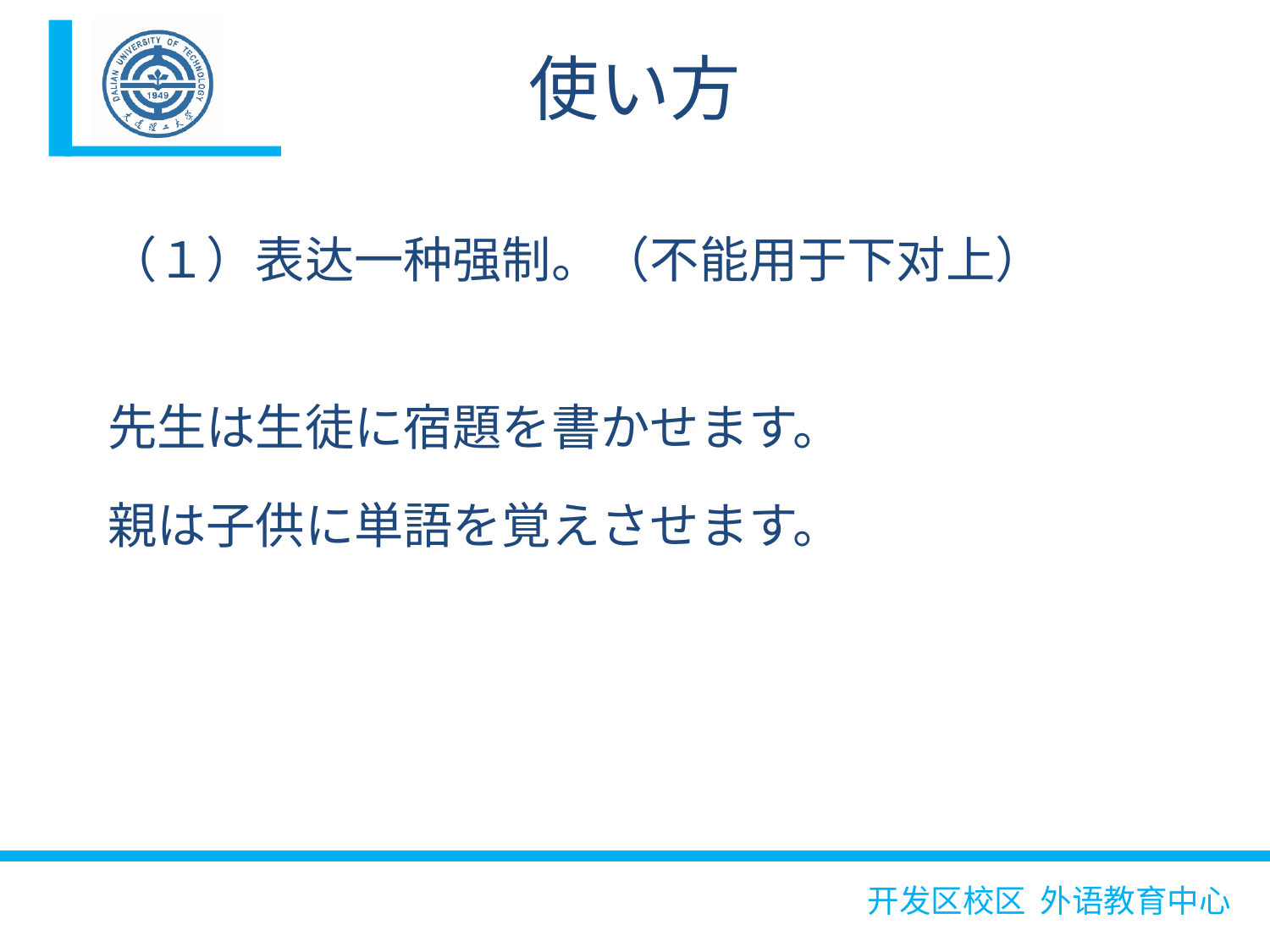

使い方
（１）表达一种强制。（不能用于下对上）

先生は生徒に宿題を書かせます。
親は子供に単語を覚えさせます。